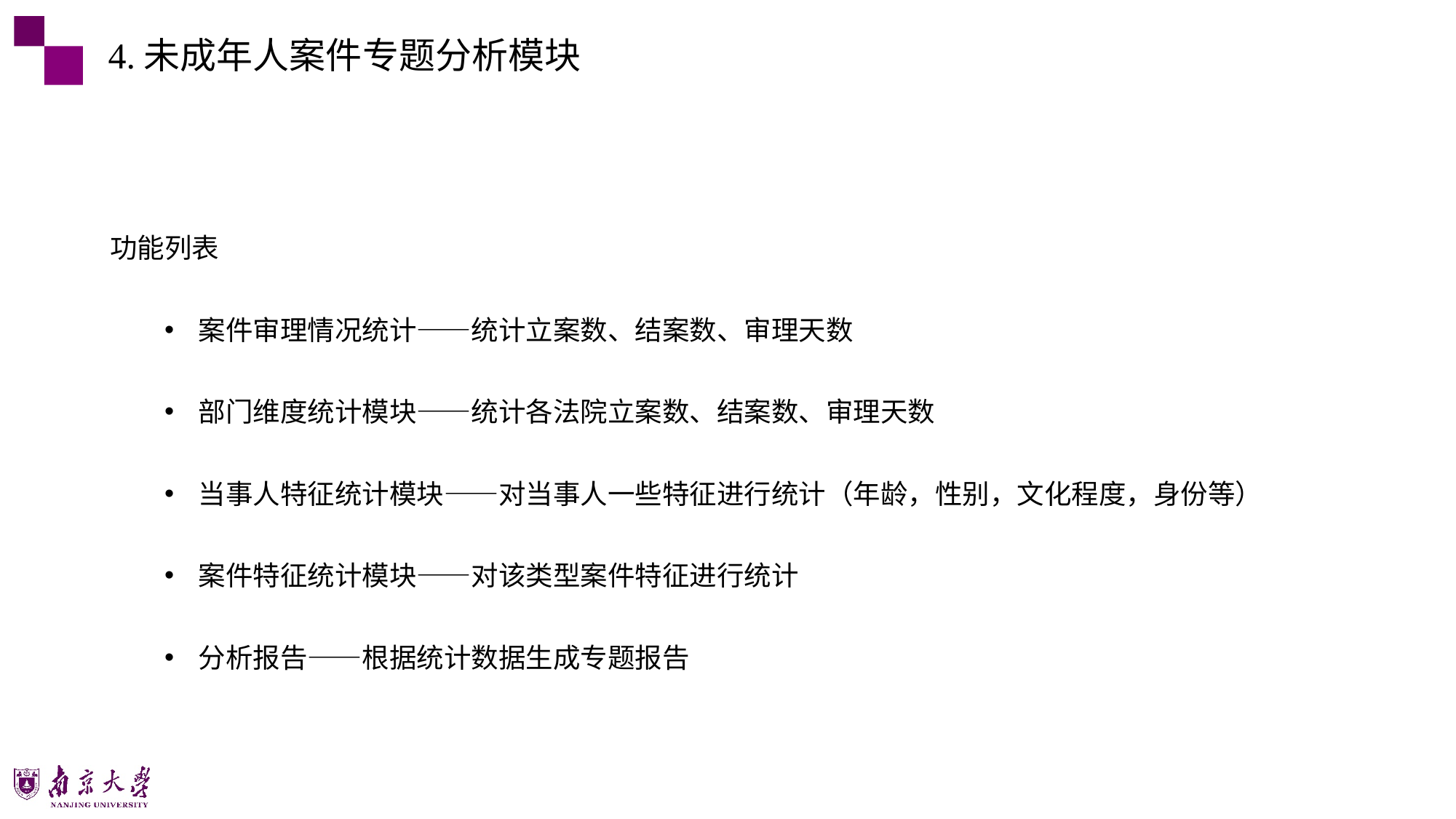

4.未成年人案件专题分析模块
功能列表
案件审理情况统计——统计立案数、结案数、审理天数
部门维度统计模块——统计各法院立案数、结案数、审理天数
当事人特征统计模块——对当事人一些特征进行统计（年龄，性别，文化程度，身份等）
案件特征统计模块——对该类型案件特征进行统计
分析报告——根据统计数据生成专题报告